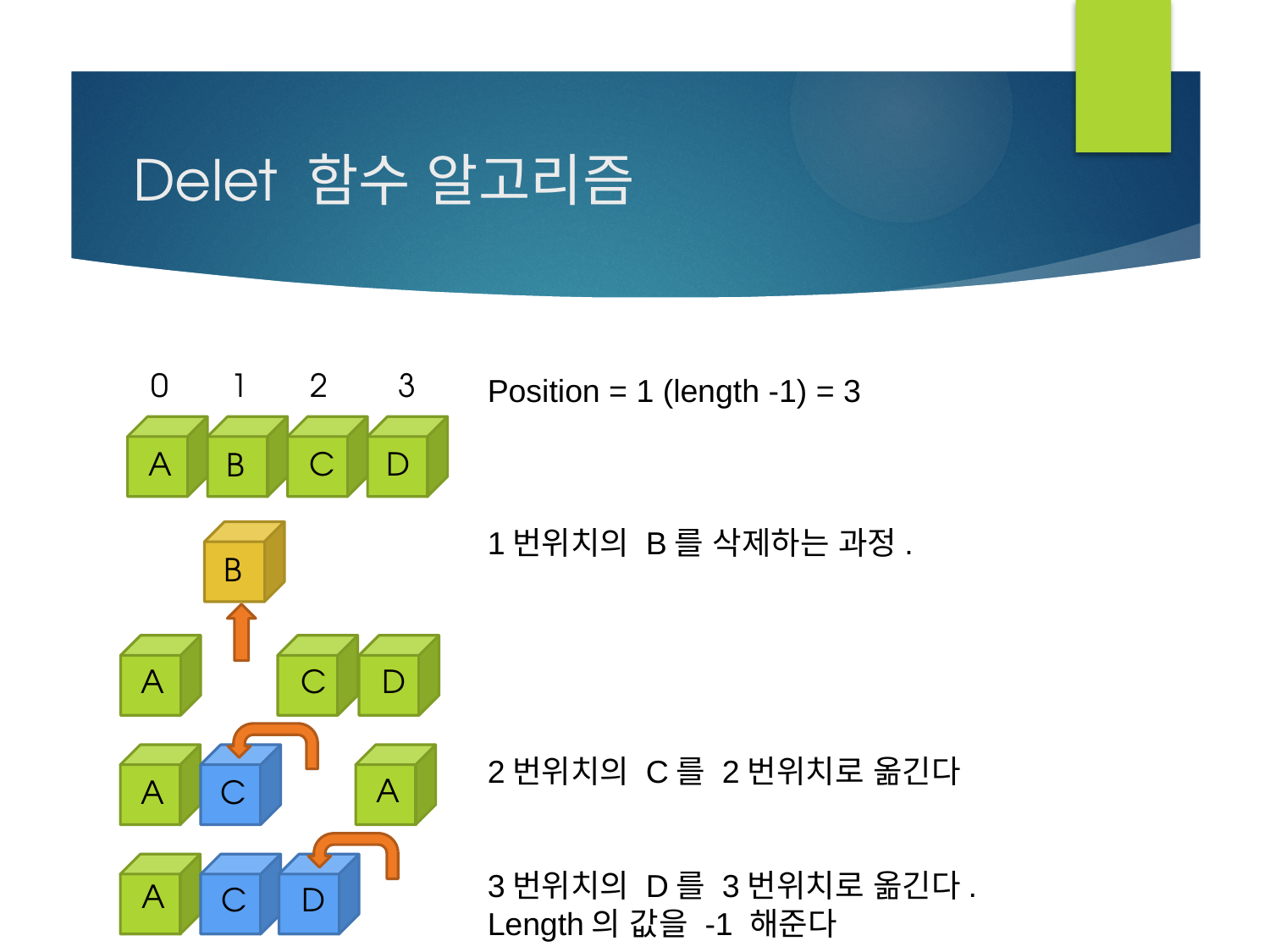

# Delet 함수 알고리즘
                 0       1       2        3
Position = 1 (length -1) = 3

1번위치의 B를 삭제하는 과정.

2번위치의 C를 2번위치로 옮긴다

3번위치의 D를 3번위치로 옮긴다.
Length의 값을 -1 해준다

 C
 D
 A
 B
 B

 D
 C
 A

 A
 A
 C
 A
 C
 D